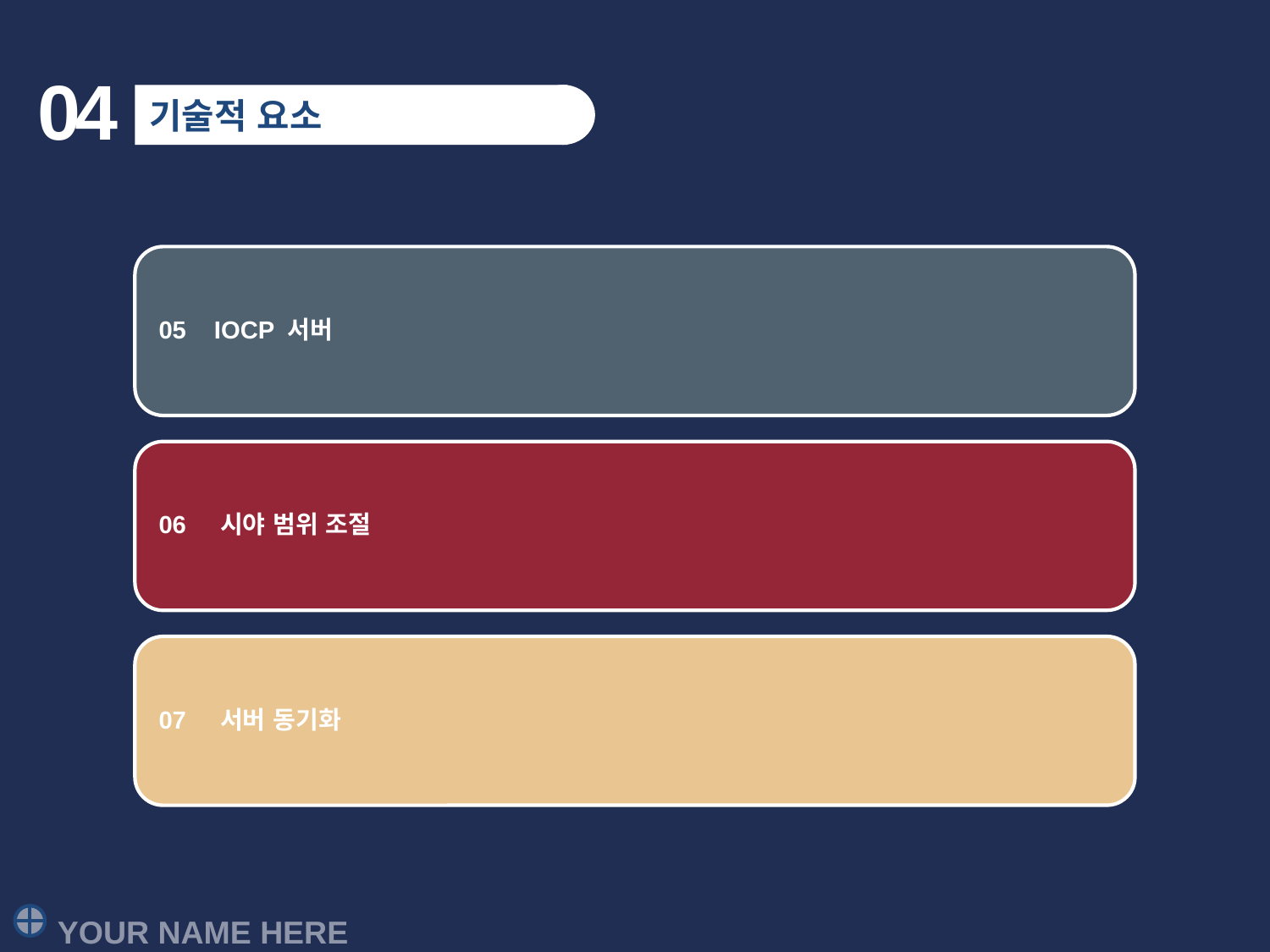

04

기술적 요소
05    IOCP 서버
06    시야 범위 조절
07    서버 동기화

YOUR NAME HERE